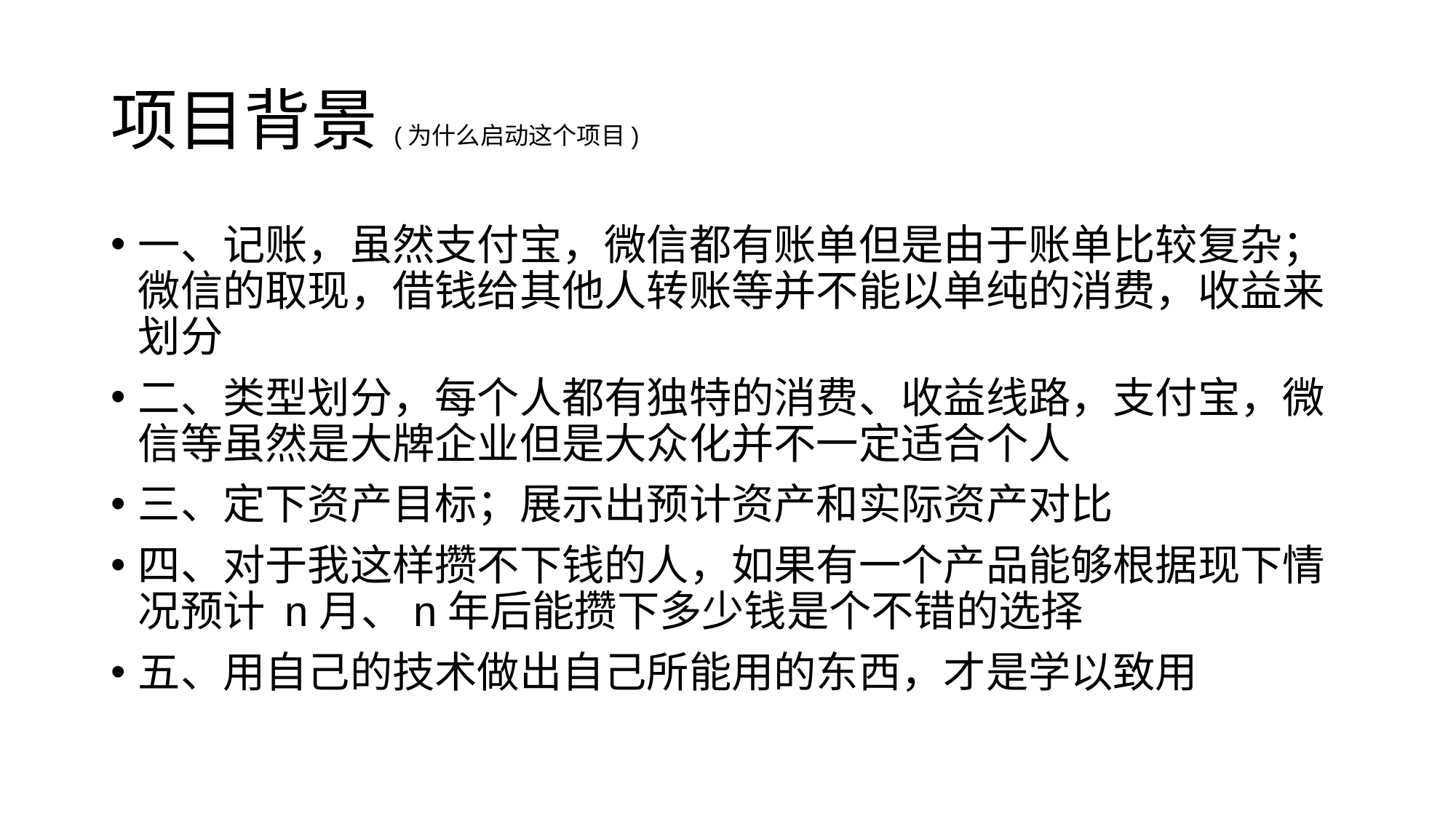

# 项目背景(为什么启动这个项目)
一、记账，虽然支付宝，微信都有账单但是由于账单比较复杂；微信的取现，借钱给其他人转账等并不能以单纯的消费，收益来划分
二、类型划分，每个人都有独特的消费、收益线路，支付宝，微信等虽然是大牌企业但是大众化并不一定适合个人
三、定下资产目标；展示出预计资产和实际资产对比
四、对于我这样攒不下钱的人，如果有一个产品能够根据现下情况预计 n月、n年后能攒下多少钱是个不错的选择
五、用自己的技术做出自己所能用的东西，才是学以致用